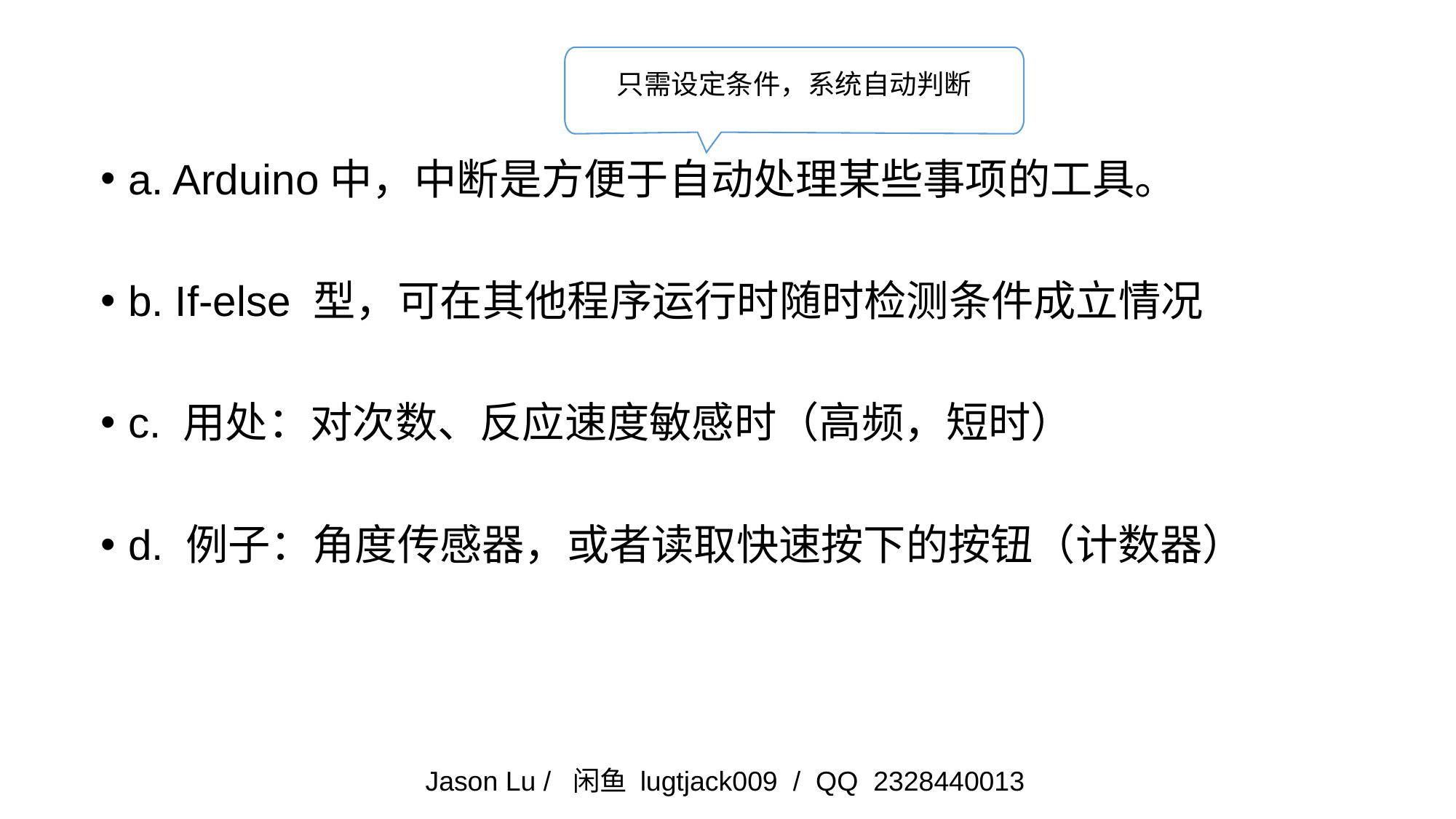

只需设定条件，系统自动判断

a. Arduino中，中断是方便于自动处理某些事项的工具。

b. If-else 型，可在其他程序运行时随时检测条件成立情况

c. 用处：对次数、反应速度敏感时（高频，短时）

d. 例子：角度传感器，或者读取快速按下的按钮（计数器）